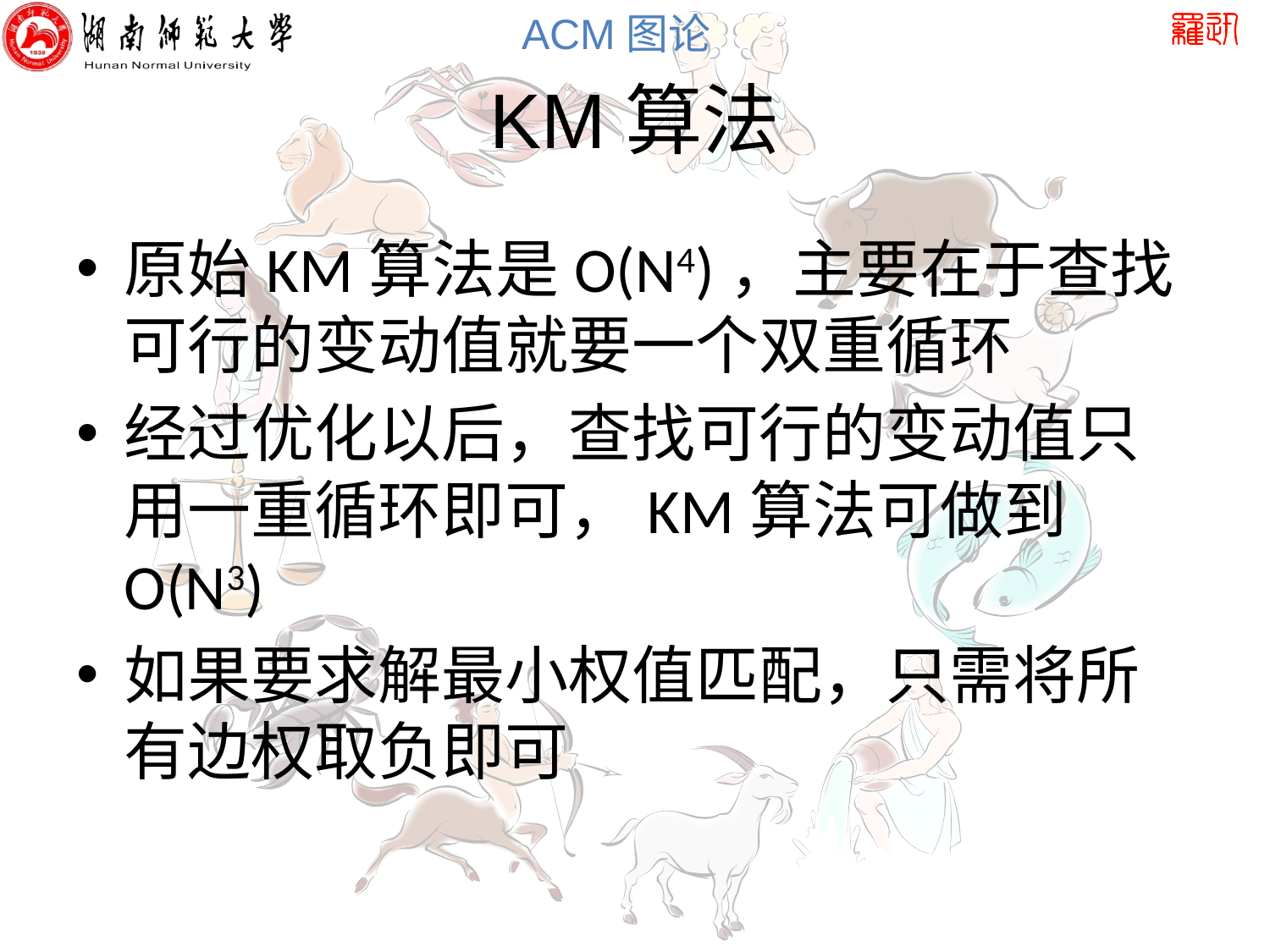

# KM算法
原始KM算法是O(N4)，主要在于查找可行的变动值就要一个双重循环
经过优化以后，查找可行的变动值只用一重循环即可，KM算法可做到O(N3)
如果要求解最小权值匹配，只需将所有边权取负即可